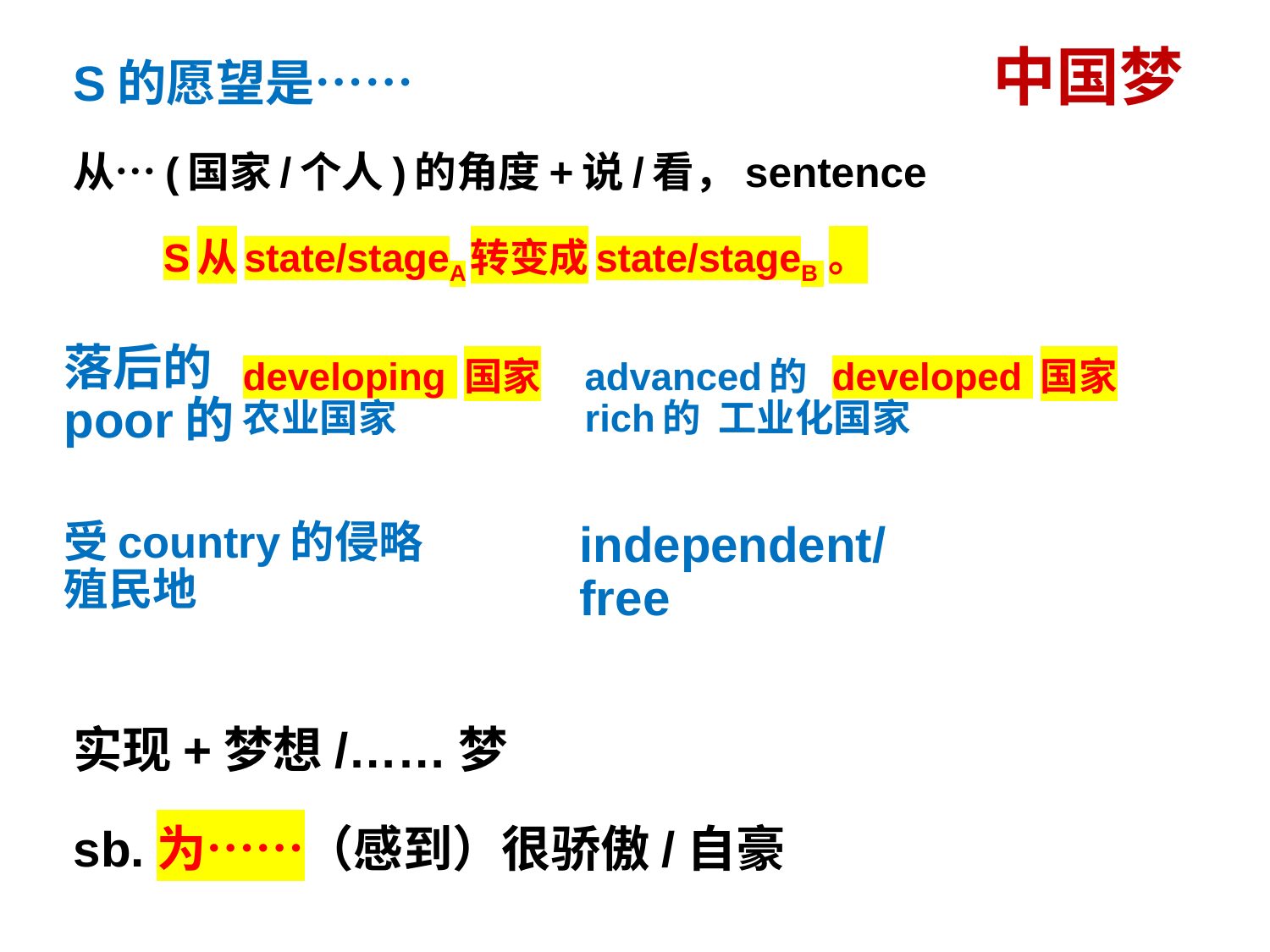

# 中国梦
S的愿望是……
从…(国家/个人)的角度+说/看，sentence
S从state/stageA转变成state/stageB 。
落后的
poor的
advanced的  developed 国家
rich的  工业化国家
developing 国家
农业国家
受country的侵略
殖民地
independent/free
实现+梦想/……梦
sb.为……（感到）很骄傲/自豪